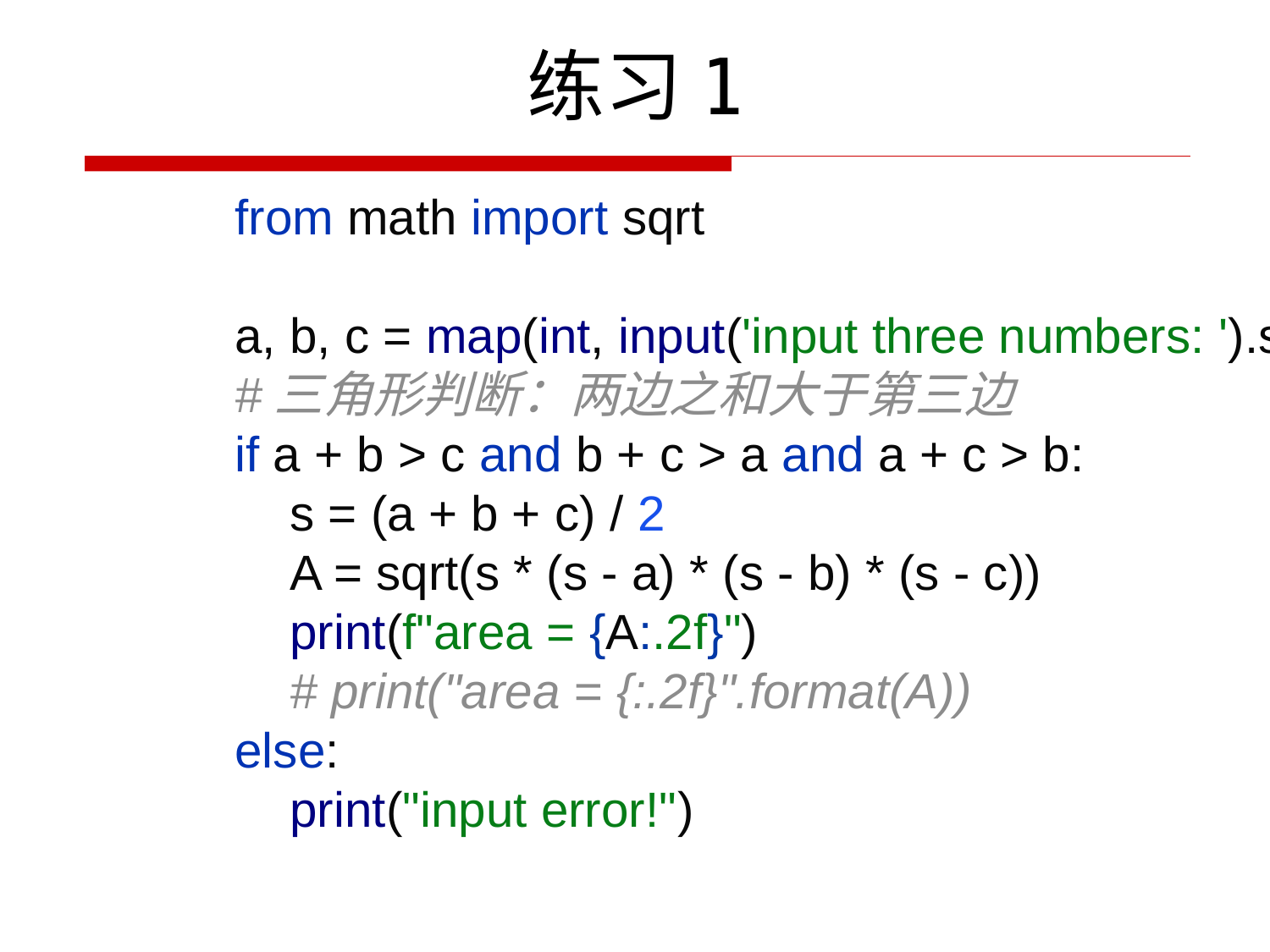

# 练习1
from math import sqrt
a, b, c = map(int, input('input three numbers: ').split())
#三角形判断：两边之和大于第三边
if a + b > c and b + c > a and a + c > b:
    s = (a + b + c) / 2
    A = sqrt(s * (s - a) * (s - b) * (s - c))
    print(f"area = {A:.2f}")
    # print("area = {:.2f}".format(A))
else:
    print("input error!")
14